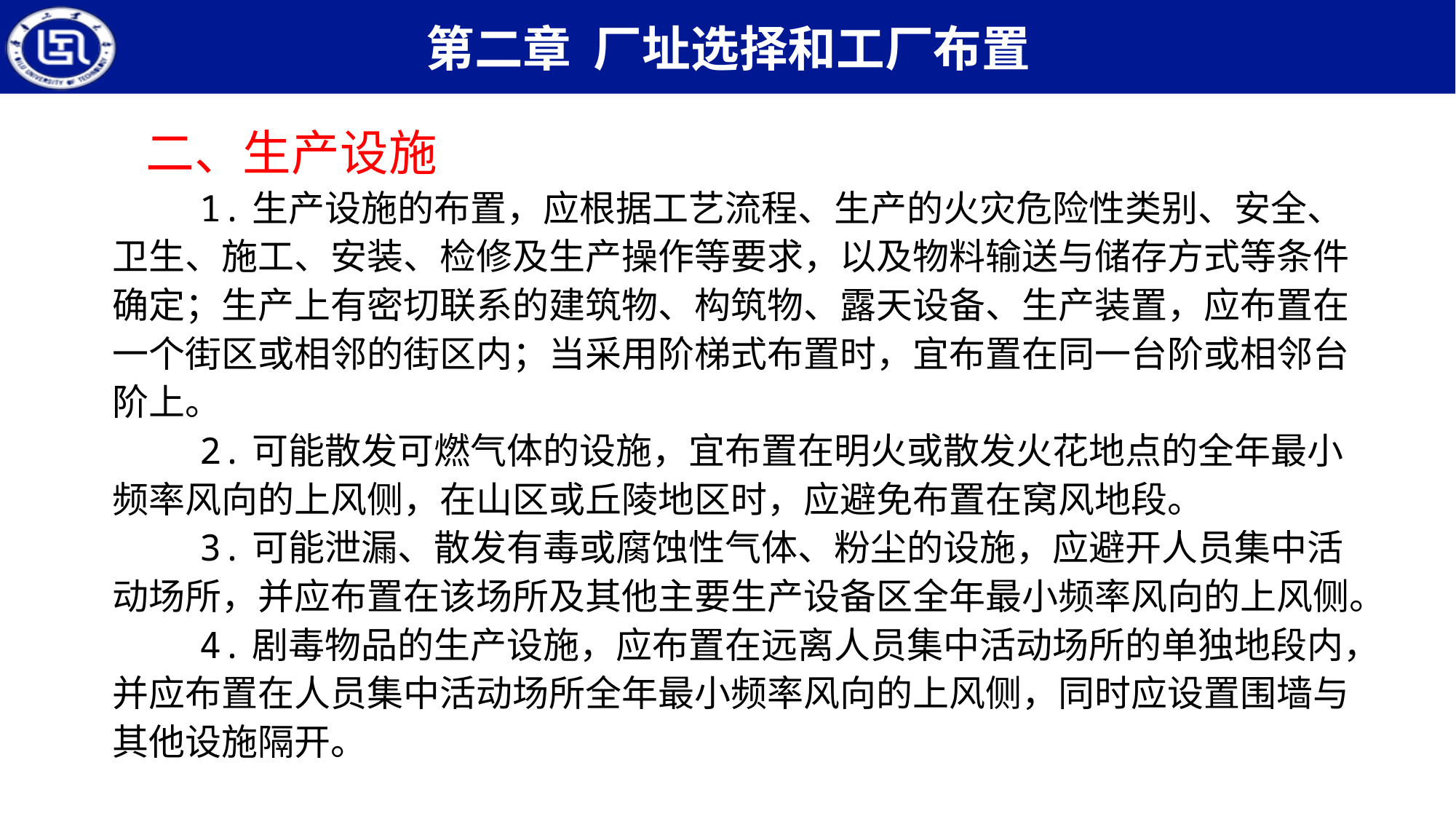

二、生产设施
    1.生产设施的布置，应根据工艺流程、生产的火灾危险性类别、安全、卫生、施工、安装、检修及生产操作等要求，以及物料输送与储存方式等条件确定；生产上有密切联系的建筑物、构筑物、露天设备、生产装置，应布置在一个街区或相邻的街区内；当采用阶梯式布置时，宜布置在同一台阶或相邻台阶上。
    2.可能散发可燃气体的设施，宜布置在明火或散发火花地点的全年最小频率风向的上风侧，在山区或丘陵地区时，应避免布置在窝风地段。
    3.可能泄漏、散发有毒或腐蚀性气体、粉尘的设施，应避开人员集中活动场所，并应布置在该场所及其他主要生产设备区全年最小频率风向的上风侧。
    4.剧毒物品的生产设施，应布置在远离人员集中活动场所的单独地段内，并应布置在人员集中活动场所全年最小频率风向的上风侧，同时应设置围墙与其他设施隔开。